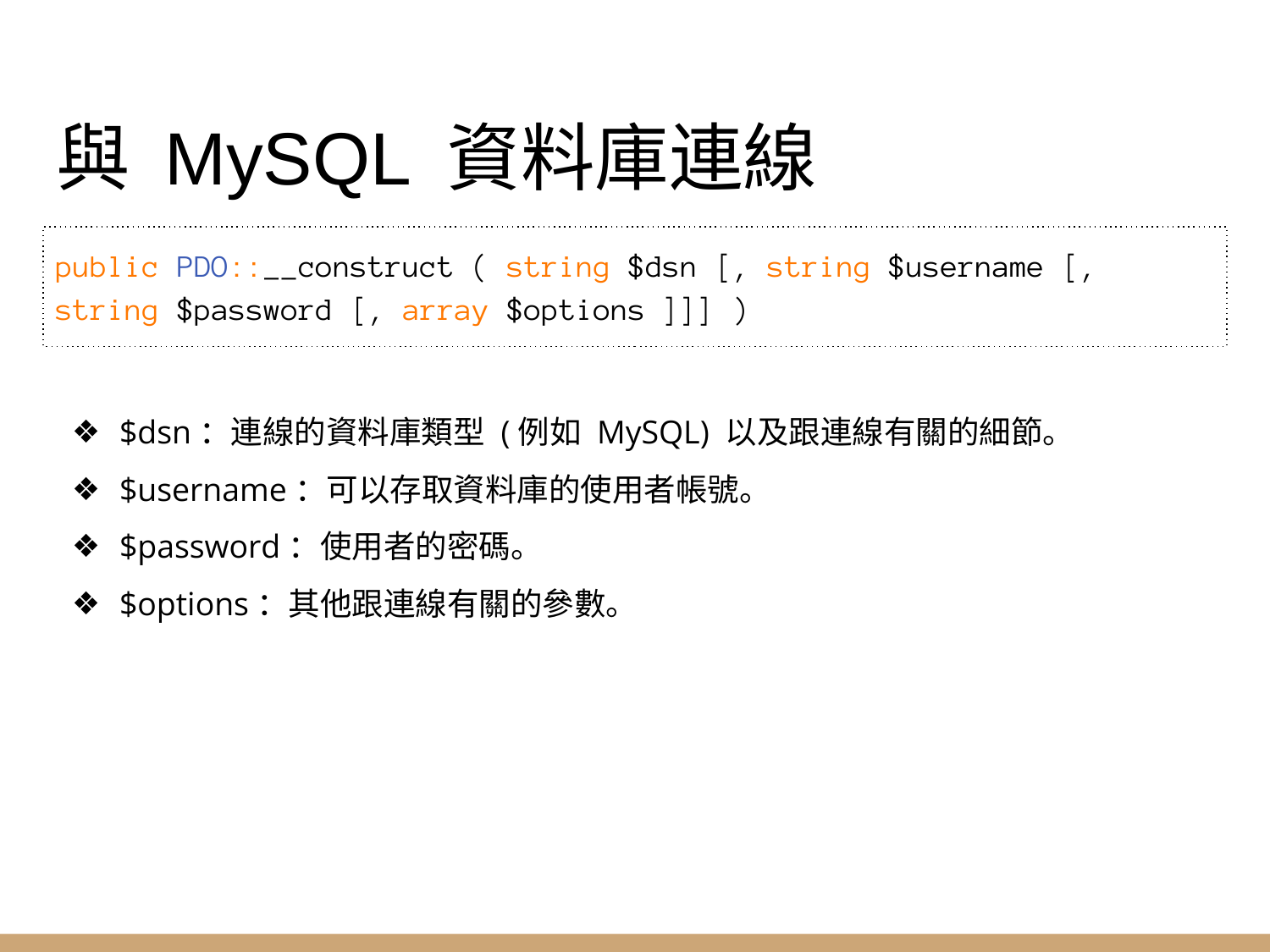

# 與 MySQL 資料庫連線
public PDO::__construct ( string $dsn [, string $username [, string $password [, array $options ]]] )

$dsn：連線的資料庫類型 (例如 MySQL) 以及跟連線有關的細節。
$username：可以存取資料庫的使用者帳號。
$password：使用者的密碼。
$options：其他跟連線有關的參數。